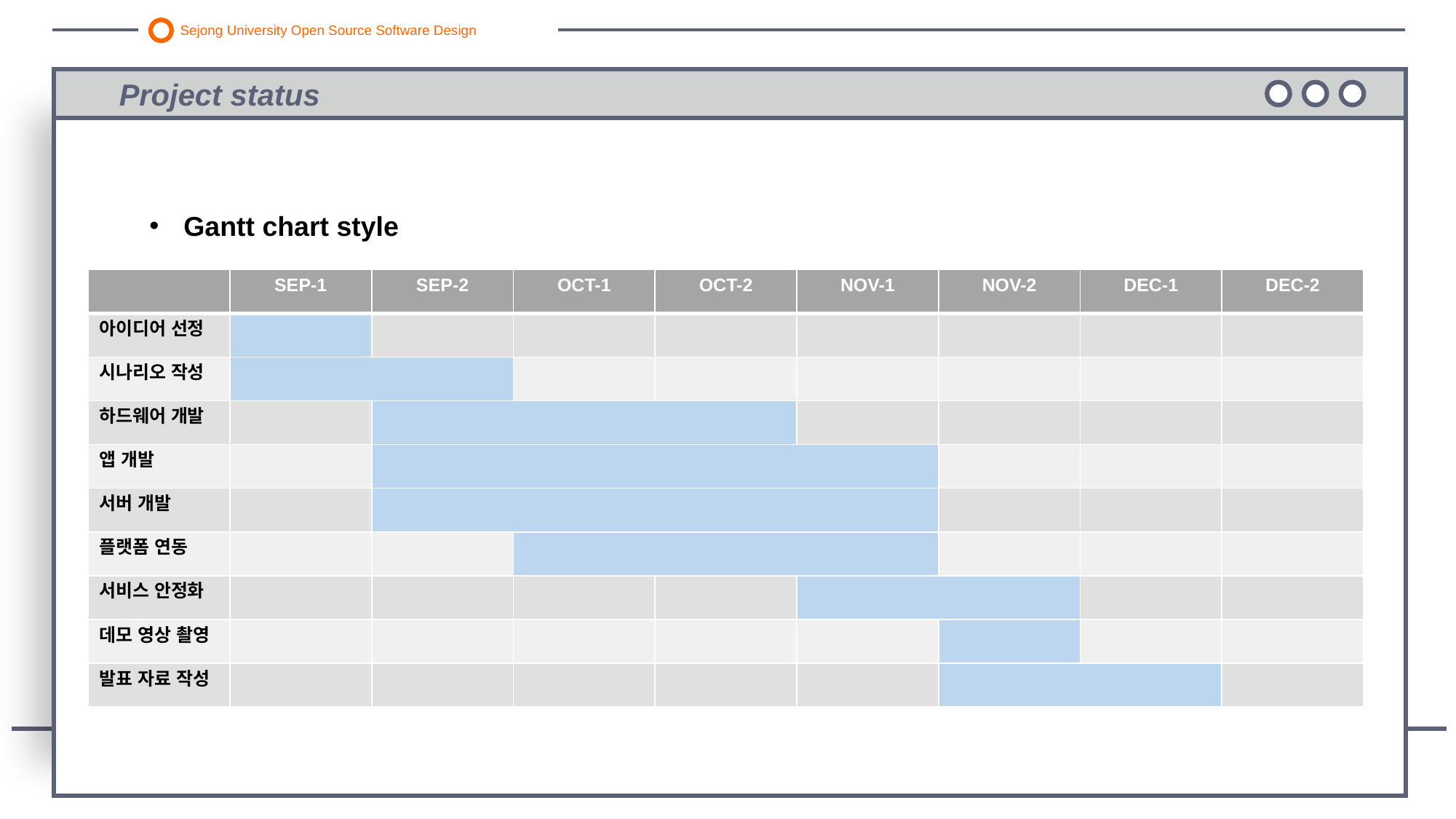

Sejong University Open Source Software Design

Project status

Gantt chart style
|  | SEP-1 | SEP-2 | OCT-1 | OCT-2 | NOV-1 | NOV-2 | DEC-1 | DEC-2 |
| --- | --- | --- | --- | --- | --- | --- | --- | --- |
| 아이디어 선정 |  |  |  |  |  |  |  |  |
| 시나리오 작성 |  |  |  |  |  |  |  |  |
| 하드웨어 개발 |  |  |  |  |  |  |  |  |
| 앱 개발 |  |  |  |  |  |  |  |  |
| 서버 개발 |  |  |  |  |  |  |  |  |
| 플랫폼 연동 |  |  |  |  |  |  |  |  |
| 서비스 안정화 |  |  |  |  |  |  |  |  |
| 데모 영상 촬영 |  |  |  |  |  |  |  |  |
| 발표 자료 작성 |  |  |  |  |  |  |  |  |